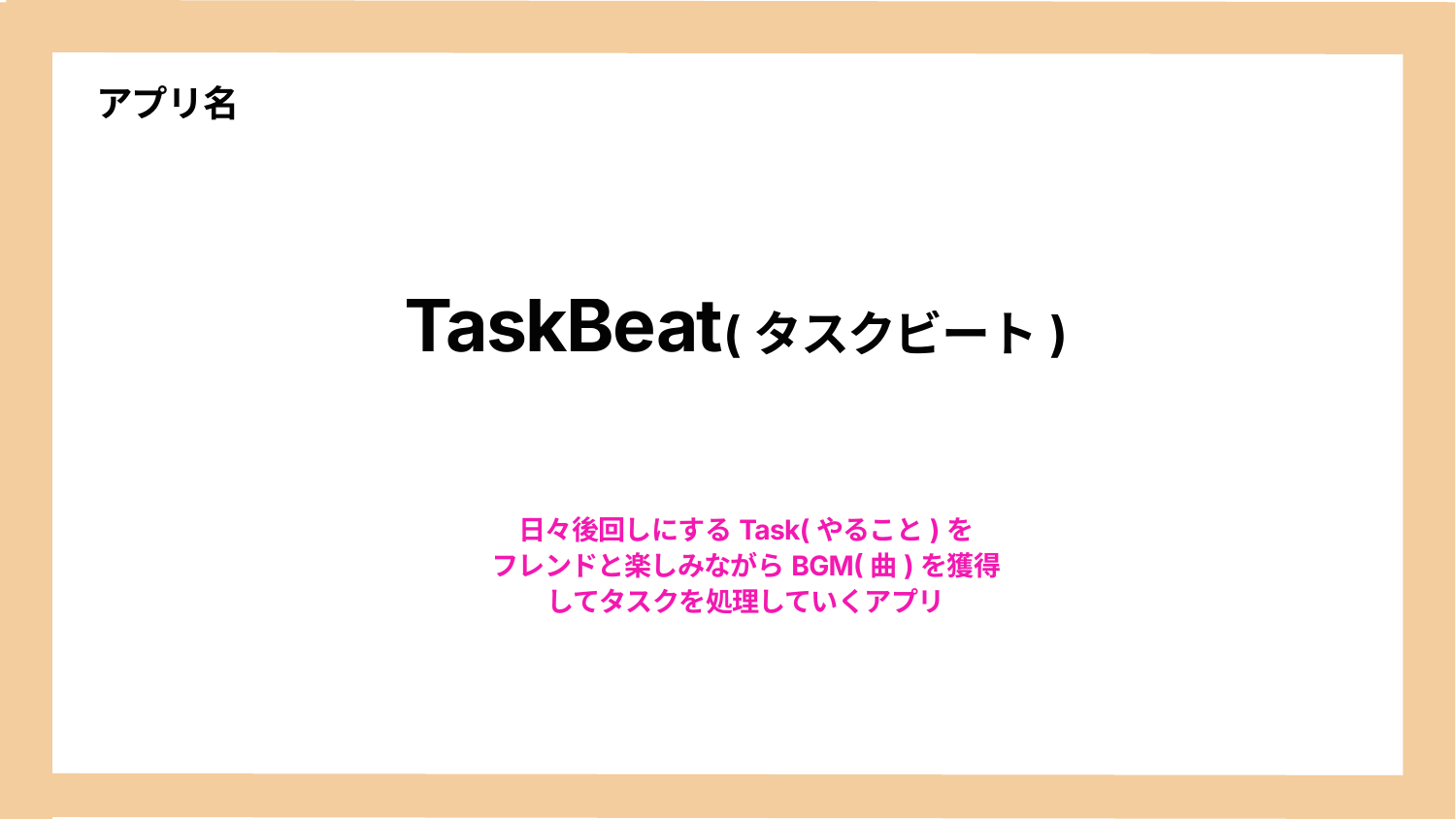

アプリ名

TaskBeat(タスクビート)
日々後回しにするTask(やること)を
フレンドと楽しみながらBGM(曲)を獲得
してタスクを処理していくアプリ